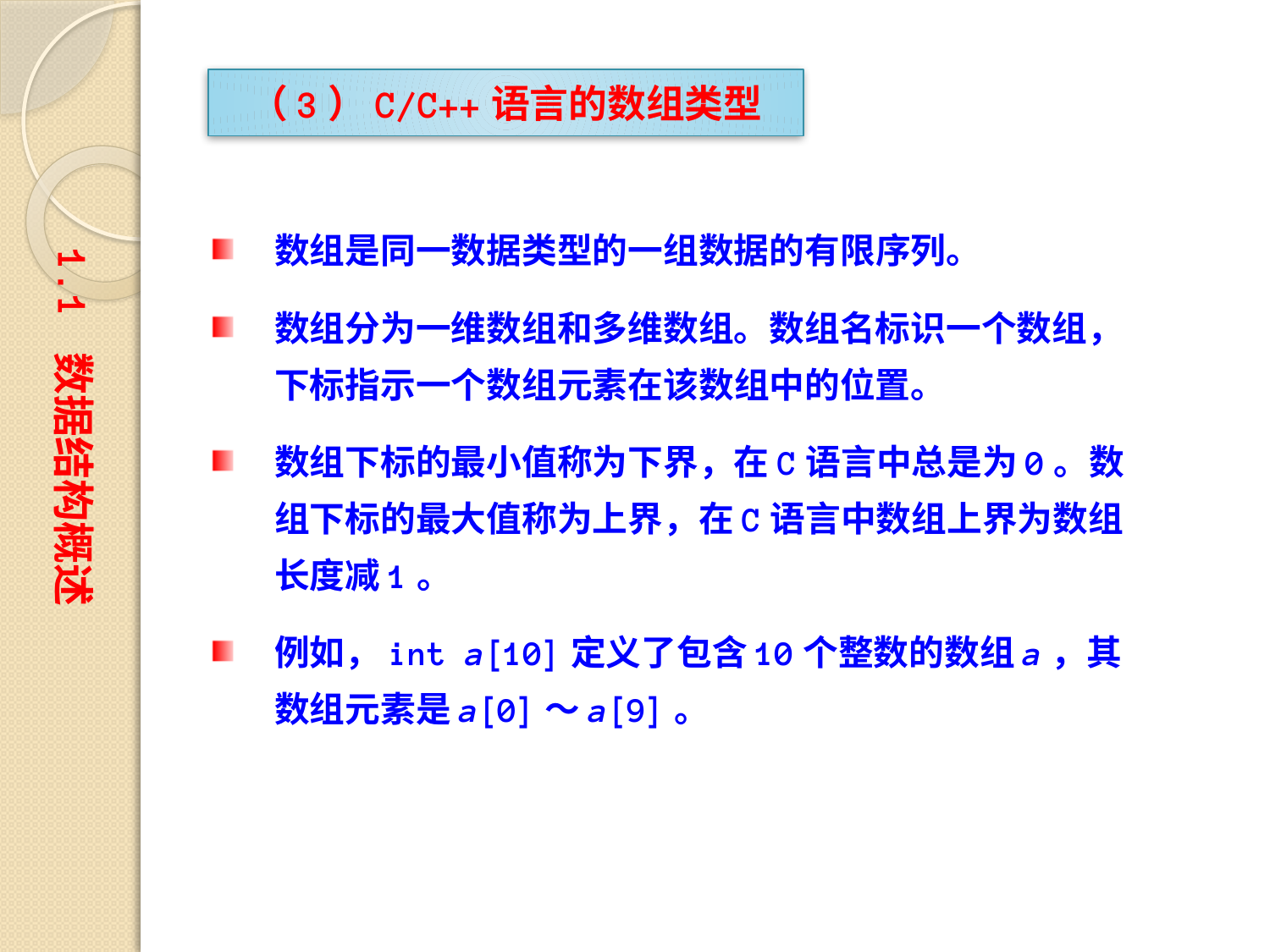

（3）C/C++语言的数组类型
数组是同一数据类型的一组数据的有限序列。
数组分为一维数组和多维数组。数组名标识一个数组，下标指示一个数组元素在该数组中的位置。
数组下标的最小值称为下界，在C语言中总是为0。数组下标的最大值称为上界，在C语言中数组上界为数组长度减1。
例如，int a[10]定义了包含10个整数的数组a，其数组元素是a[0]～a[9]。
1.1 数据结构概述